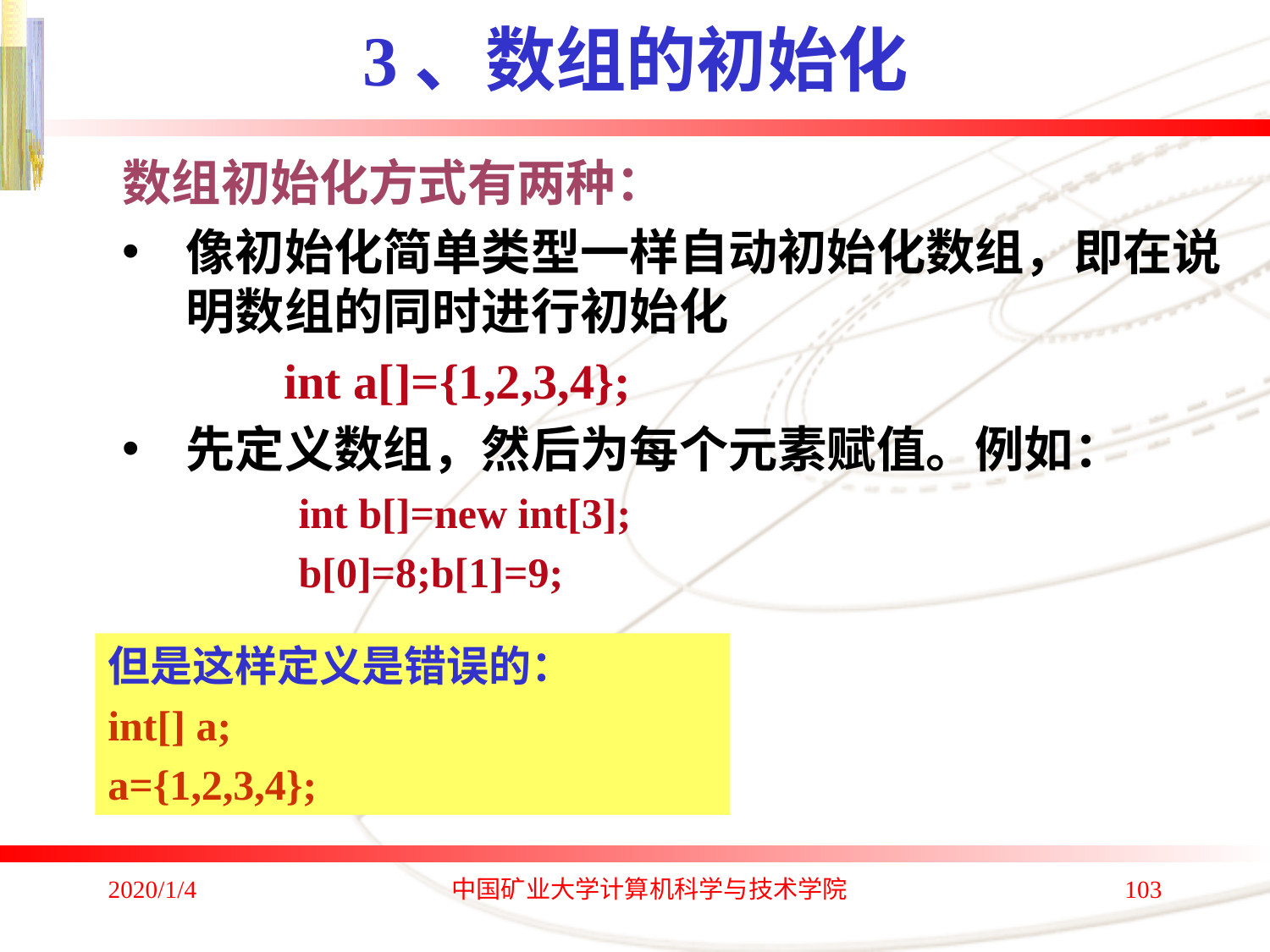

# 3、数组的初始化
数组初始化方式有两种：
像初始化简单类型一样自动初始化数组，即在说明数组的同时进行初始化
          int a[]={1,2,3,4};
先定义数组，然后为每个元素赋值。例如：
             int b[]=new int[3];
             b[0]=8;b[1]=9;
但是这样定义是错误的：
int[] a;
a={1,2,3,4};
2020/1/4
中国矿业大学计算机科学与技术学院
103